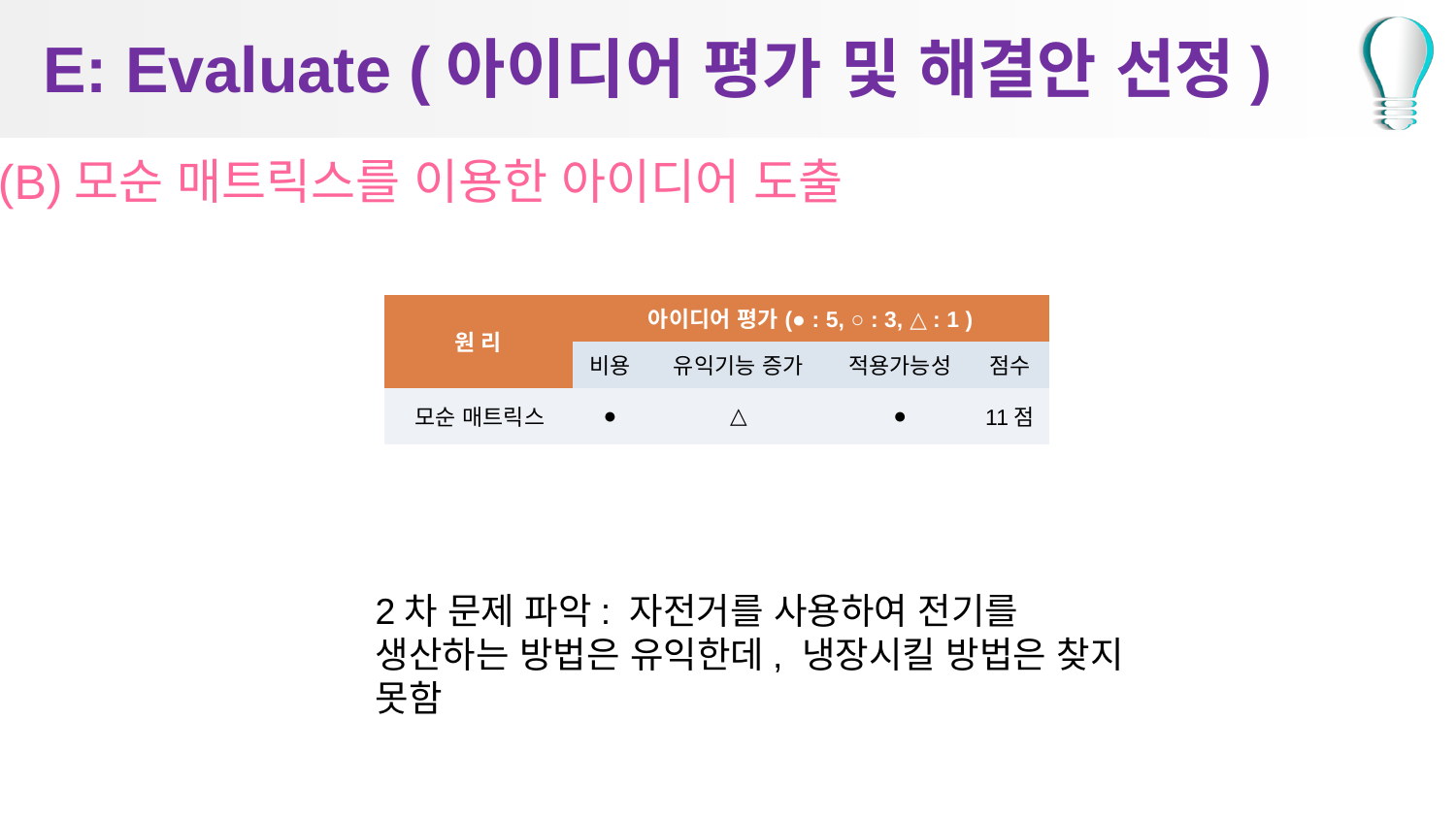

#
E: Evaluate (아이디어 평가 및 해결안 선정)
(B)모순 매트릭스를 이용한 아이디어 도출
| 원 리 | 아이디어 평가(● : 5, ○ : 3, △ : 1 ) |  |  |  |
| --- | --- | --- | --- | --- |
|  | 비용 | 유익기능 증가 | 적용가능성 | 점수 |
| 모순 매트릭스 | ● | △ | ● | 11점 |
2차 문제 파악: 자전거를 사용하여 전기를 생산하는 방법은 유익한데, 냉장시킬 방법은 찾지 못함